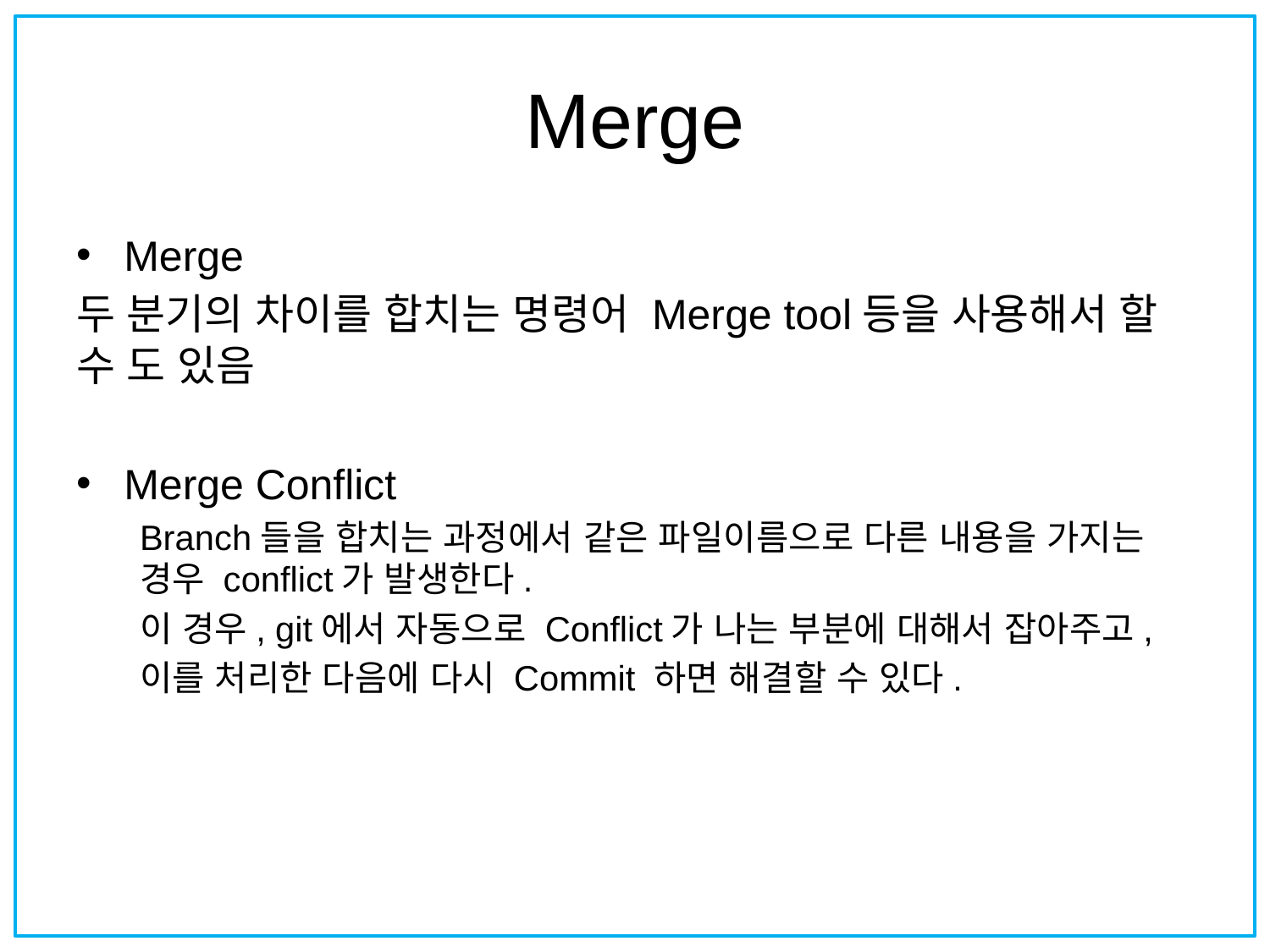

# Merge
Merge
두 분기의 차이를 합치는 명령어 Merge tool등을 사용해서 할 수 도 있음

Merge Conflict
Branch들을 합치는 과정에서 같은 파일이름으로 다른 내용을 가지는 경우 conflict가 발생한다.
이 경우, git에서 자동으로 Conflict가 나는 부분에 대해서 잡아주고,
이를 처리한 다음에 다시 Commit 하면 해결할 수 있다.